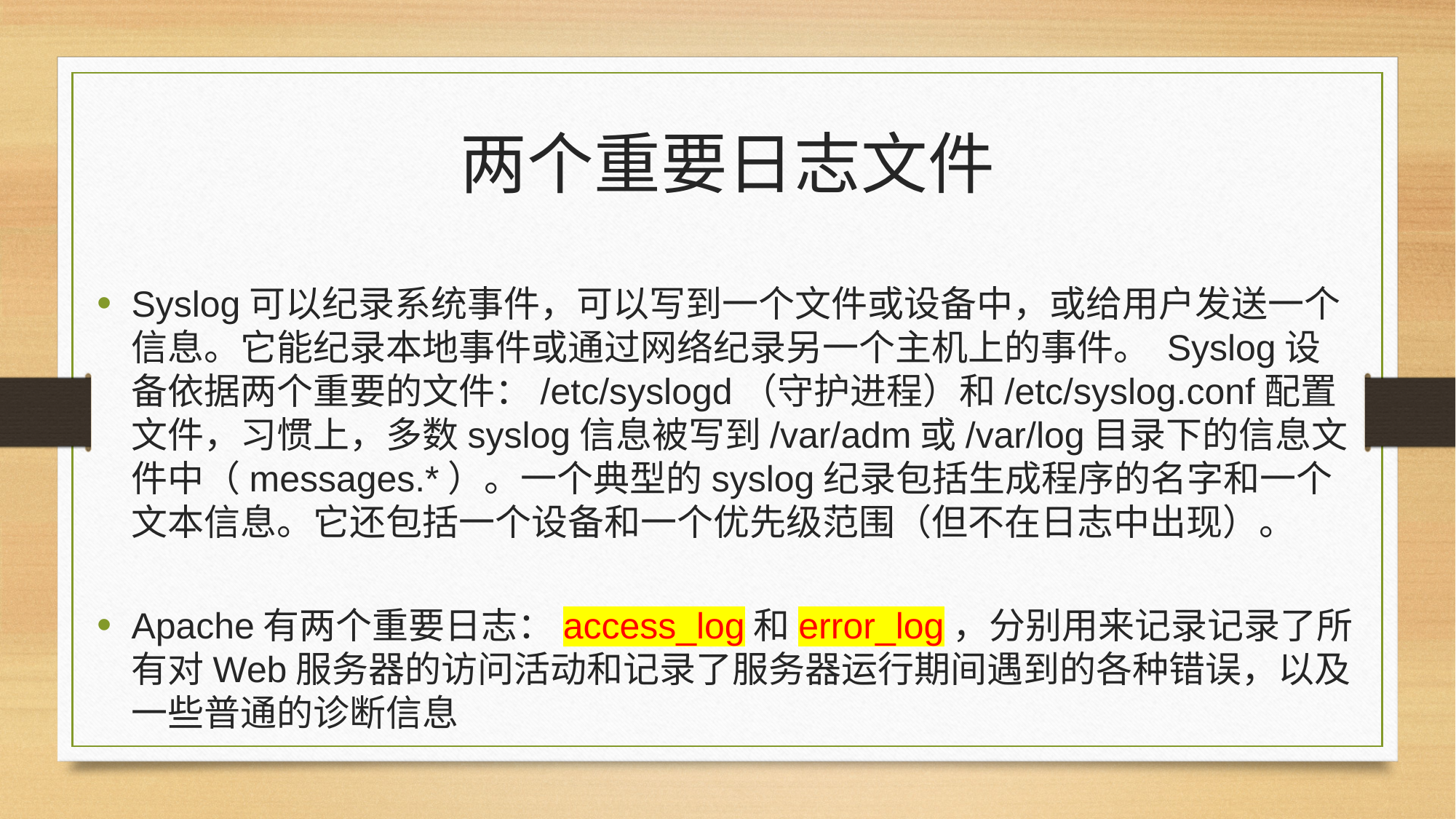

# 两个重要日志文件
Syslog可以纪录系统事件，可以写到一个文件或设备中，或给用户发送一个信息。它能纪录本地事件或通过网络纪录另一个主机上的事件。 Syslog设备依据两个重要的文件：/etc/syslogd（守护进程）和/etc/syslog.conf配置文件，习惯上，多数syslog信息被写到/var/adm或/var/log目录下的信息文件中（messages.*）。一个典型的syslog纪录包括生成程序的名字和一个文本信息。它还包括一个设备和一个优先级范围（但不在日志中出现）。
Apache有两个重要日志：access_log和error_log，分别用来记录记录了所有对Web服务器的访问活动和记录了服务器运行期间遇到的各种错误，以及一些普通的诊断信息